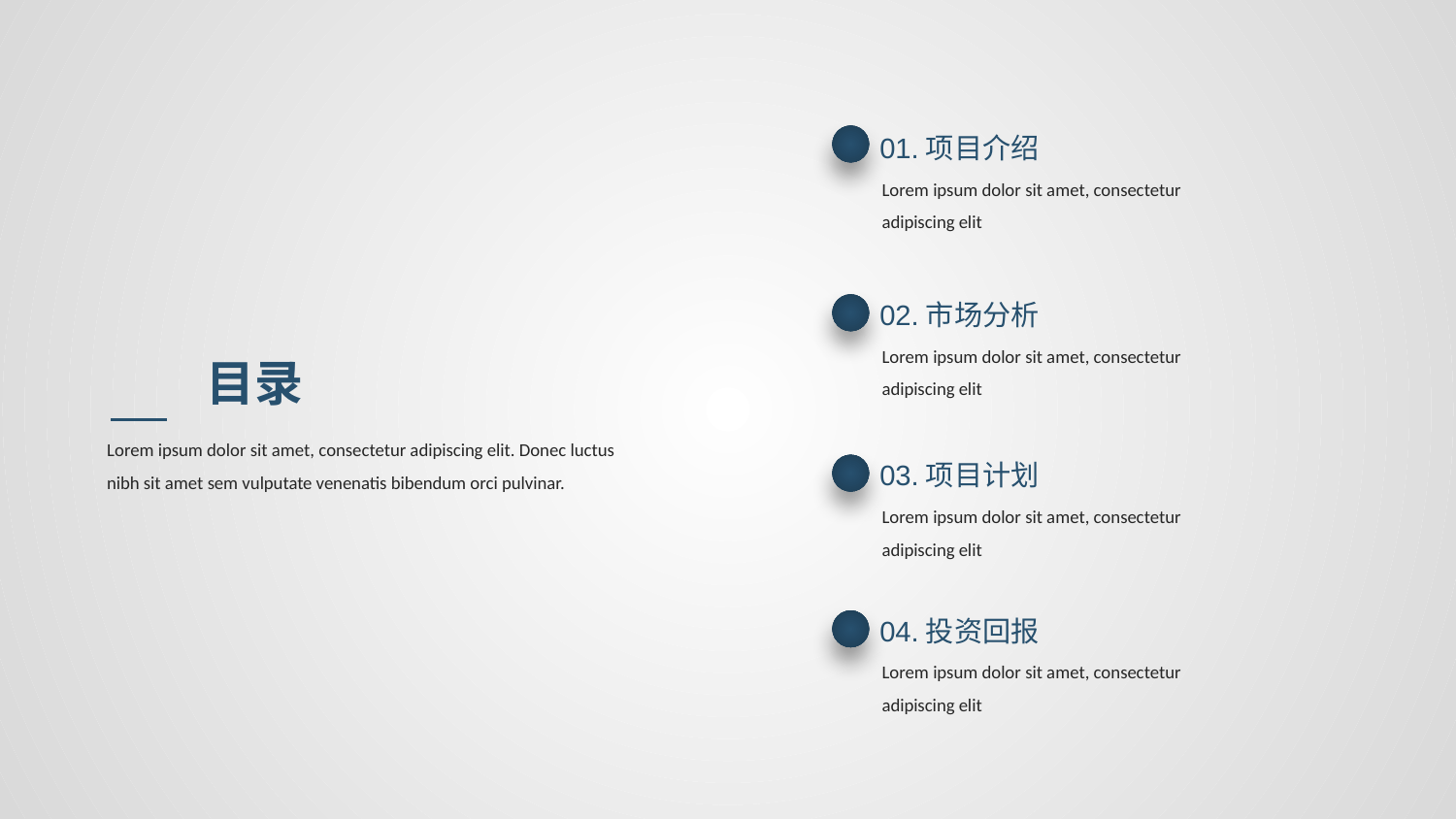

01.项目介绍

Lorem ipsum dolor sit amet, consectetur adipiscing elit
02.市场分析

Lorem ipsum dolor sit amet, consectetur adipiscing elit
目录
Lorem ipsum dolor sit amet, consectetur adipiscing elit. Donec luctus nibh sit amet sem vulputate venenatis bibendum orci pulvinar.
03.项目计划

Lorem ipsum dolor sit amet, consectetur adipiscing elit
04.投资回报

Lorem ipsum dolor sit amet, consectetur adipiscing elit